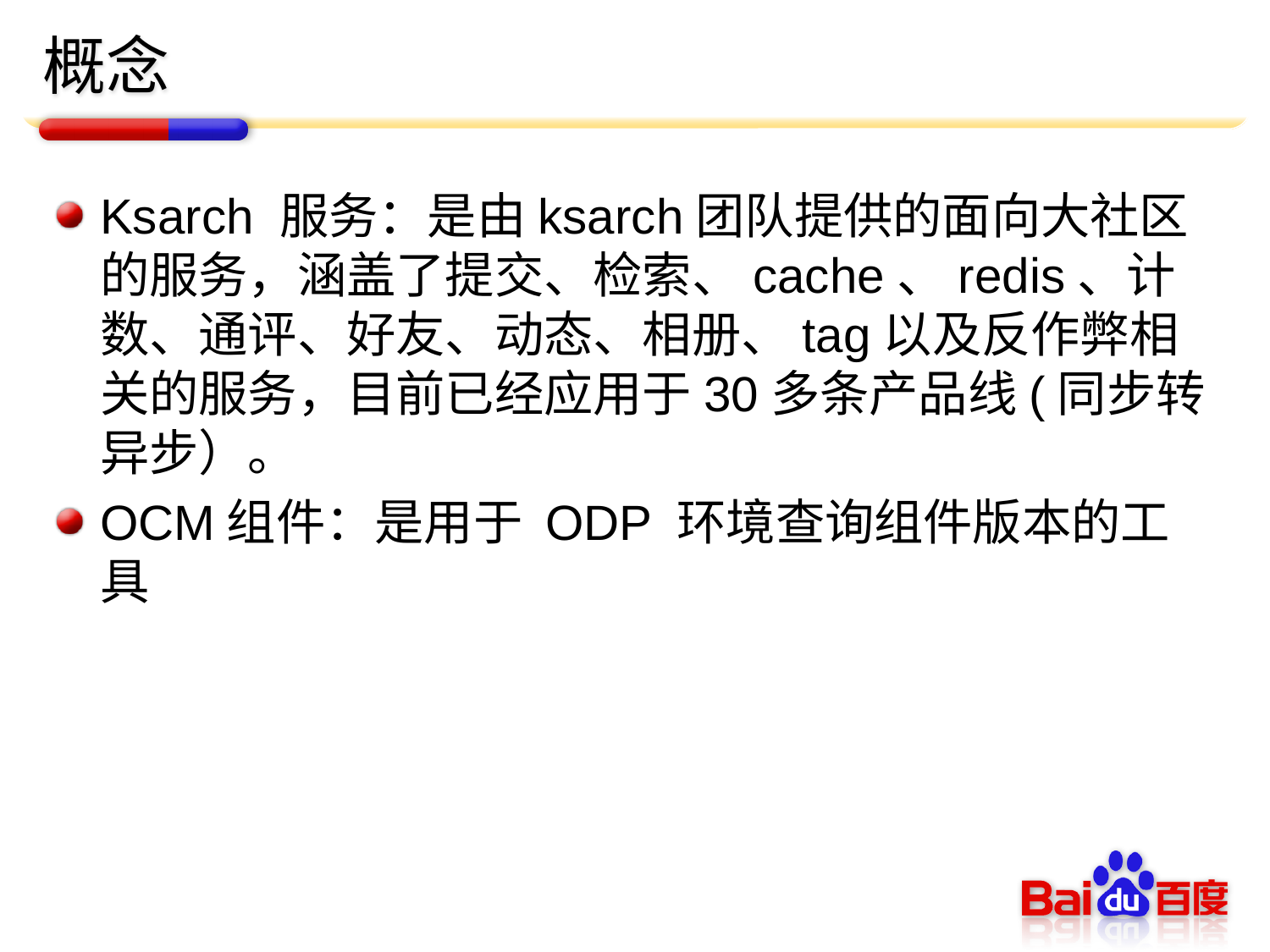

# 概念
Ksarch 服务：是由ksarch团队提供的面向大社区的服务，涵盖了提交、检索、cache、redis、计数、通评、好友、动态、相册、tag以及反作弊相关的服务，目前已经应用于30多条产品线(同步转异步）。
OCM组件：是用于 ODP 环境查询组件版本的工具